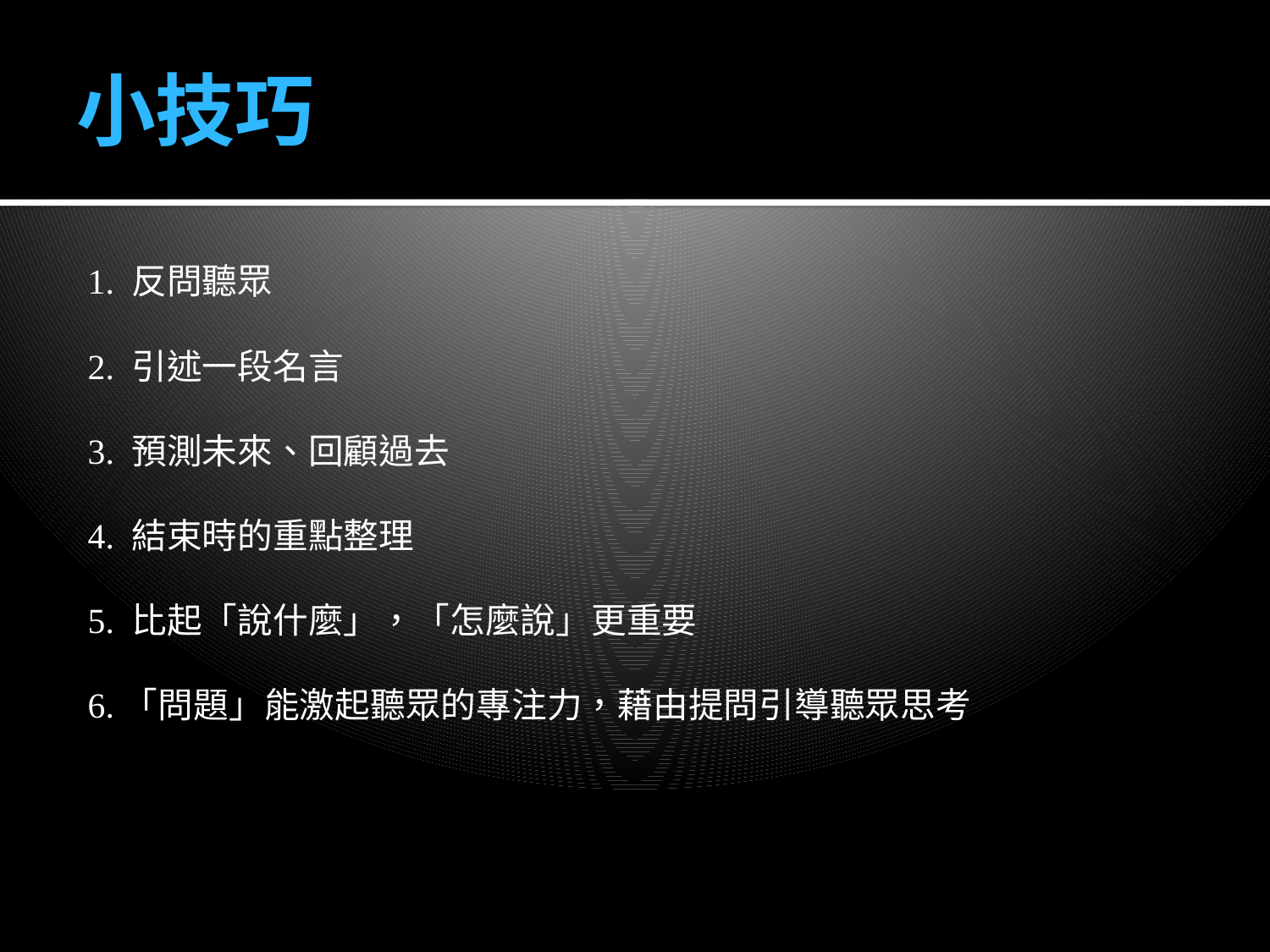

# 小技巧
1. 反問聽眾
2. 引述一段名言
3. 預測未來、回顧過去

4. 結束時的重點整理

5. 比起「說什麼」，「怎麼說」更重要

6.「問題」能激起聽眾的專注力，藉由提問引導聽眾思考